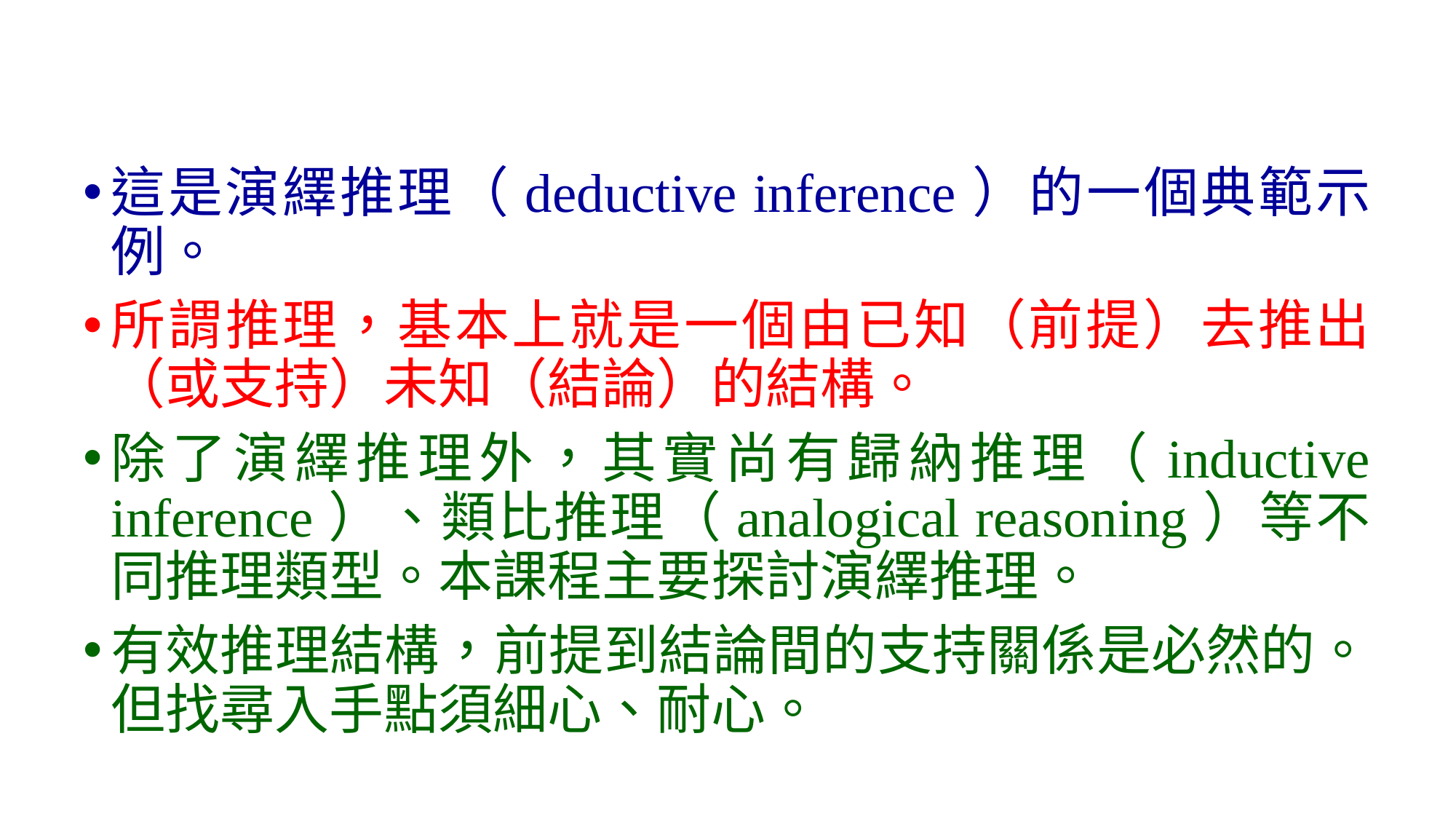

這是演繹推理（deductive inference）的一個典範示例。
所謂推理，基本上就是一個由已知（前提）去推出（或支持）未知（結論）的結構。
除了演繹推理外，其實尚有歸納推理（inductive inference）、類比推理（analogical reasoning）等不同推理類型。本課程主要探討演繹推理。
有效推理結構，前提到結論間的支持關係是必然的。但找尋入手點須細心、耐心。